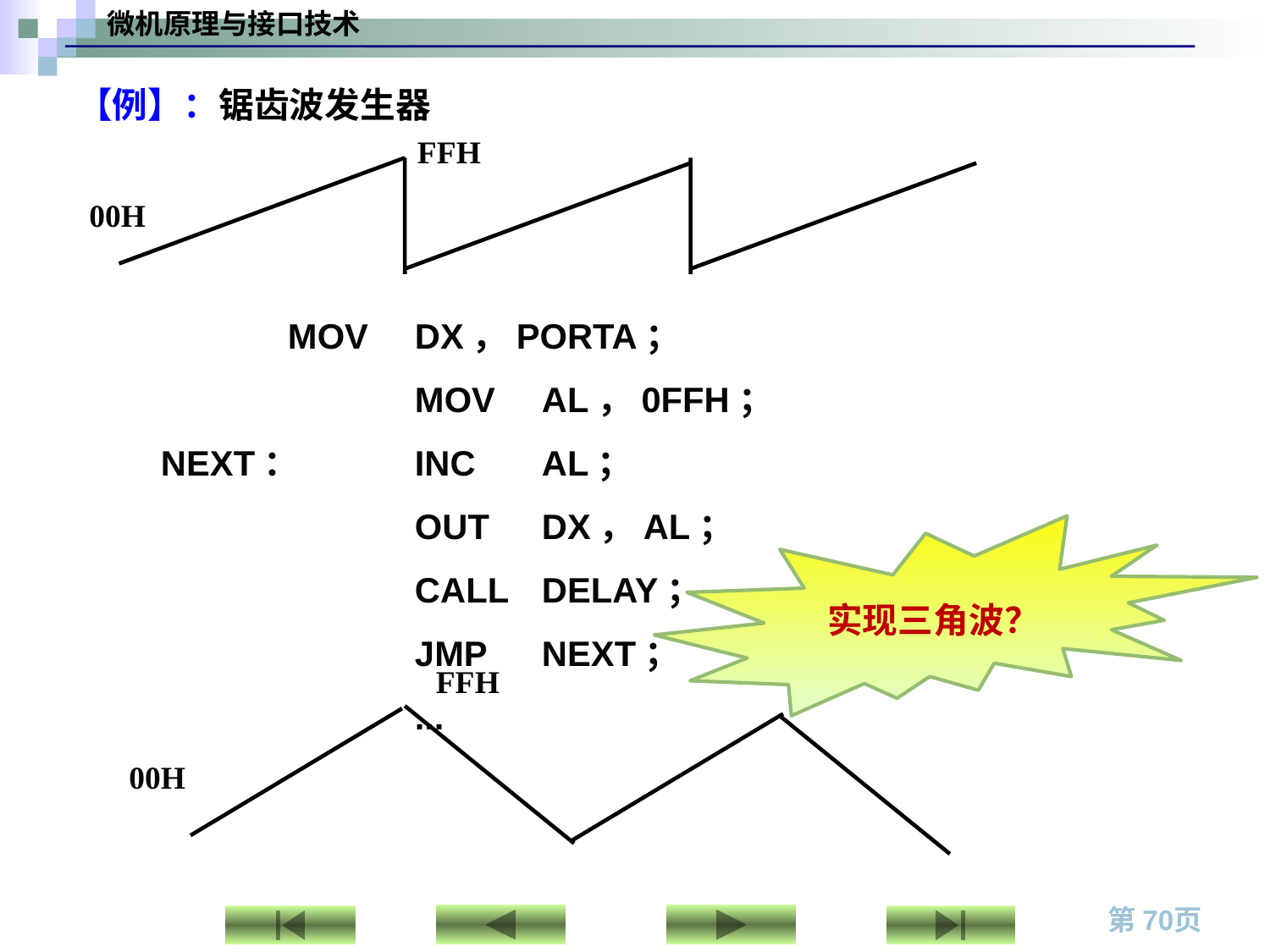

【例】：锯齿波发生器
FFH

00H
       	MOV	DX，PORTA；
		MOV	AL，0FFH；
NEXT：	INC	AL；
		OUT	DX，AL；
		CALL	DELAY；
		JMP	NEXT；
		...

实现三角波？
FFH

00H